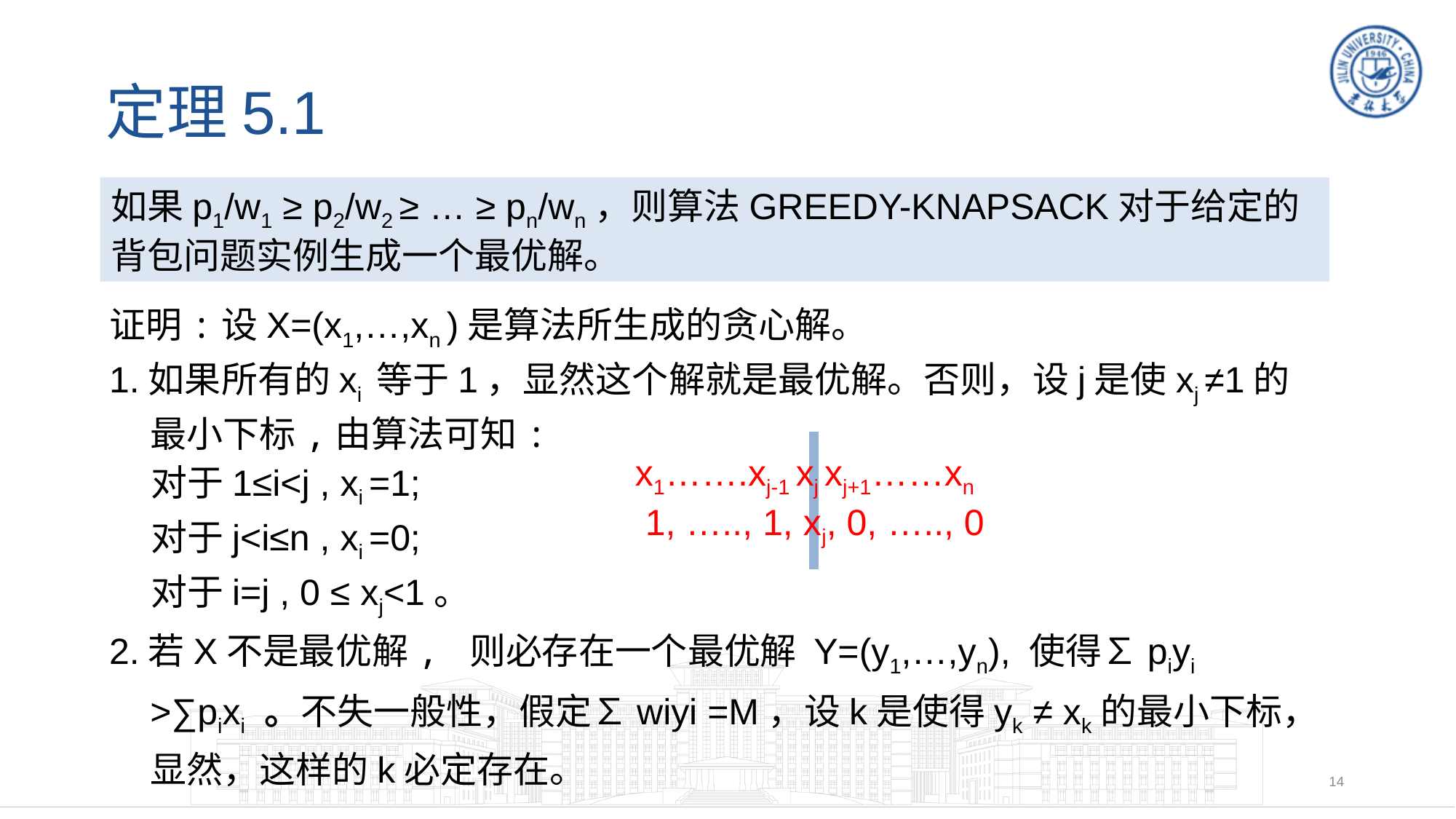

# 定理5.1
如果p1/w1 ≥ p2/w2 ≥ … ≥ pn/wn，则算法GREEDY-KNAPSACK对于给定的背包问题实例生成一个最优解。
证明:设X=(x1,…,xn )是算法所生成的贪心解。
1.如果所有的xi 等于1，显然这个解就是最优解。否则，设j是使xj ≠1的最小下标,由算法可知:
    对于1≤i<j , xi =1;
    对于j<i≤n , xi =0;
    对于i=j , 0 ≤ xj<1。
2.若X不是最优解, 则必存在一个最优解 Y=(y1,…,yn), 使得∑piyi >∑pixi 。不失一般性，假定∑wiyi =M，设k是使得yk ≠ xk的最小下标，显然，这样的k必定存在。

x1…….xj-1 xj xj+1……xn
 1, ….., 1, xj, 0, ….., 0
14